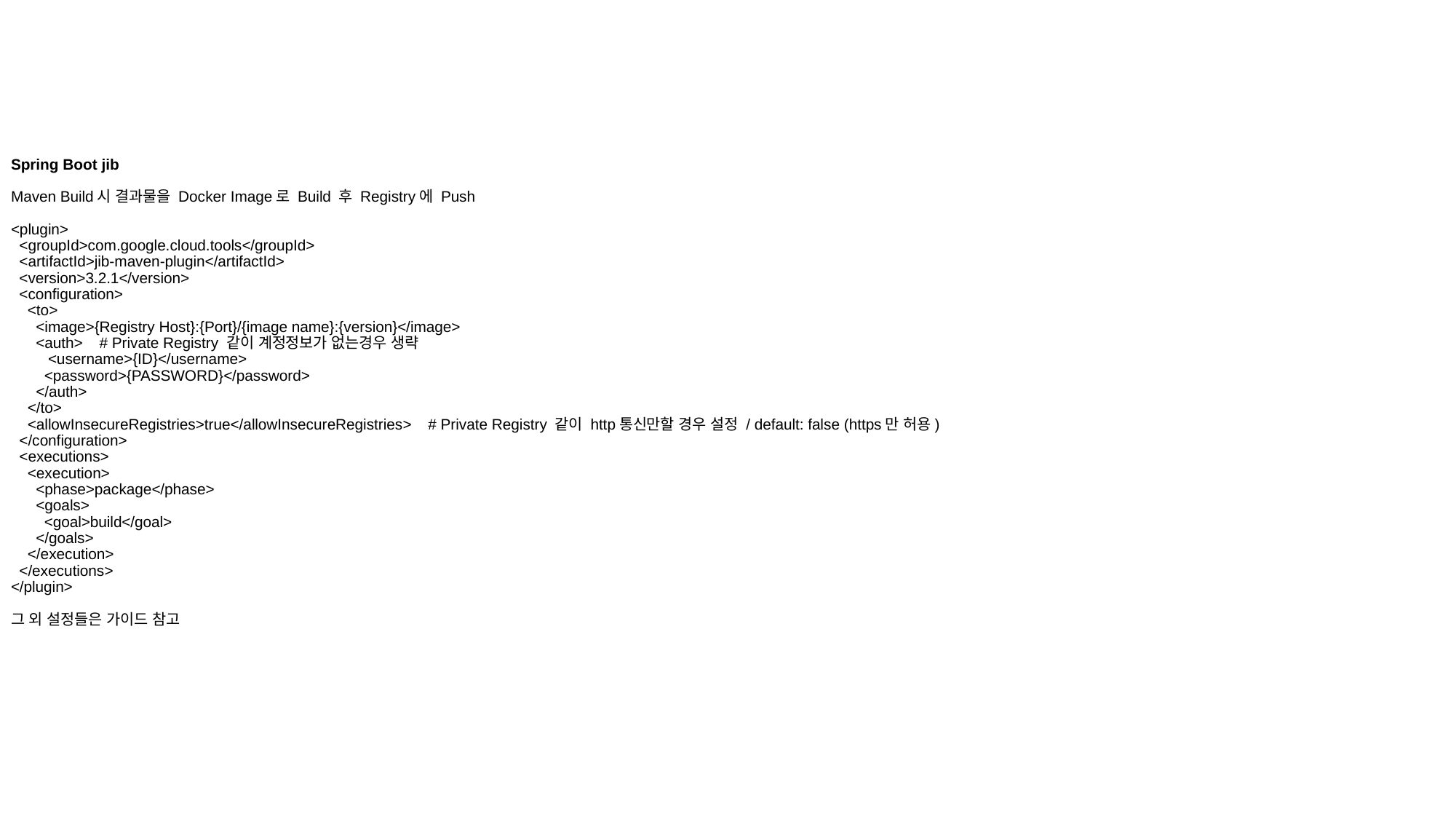

# Spring Boot jib Maven Build시 결과물을 Docker Image로 Build 후 Registry에 Push <plugin> <groupId>com.google.cloud.tools</groupId> <artifactId>jib-maven-plugin</artifactId> <version>3.2.1</version> <configuration> <to> <image>{Registry Host}:{Port}/{image name}:{version}</image> <auth>    # Private Registry 같이 계정정보가 없는경우 생략 <username>{ID}</username> <password>{PASSWORD}</password> </auth> </to> <allowInsecureRegistries>true</allowInsecureRegistries>    # Private Registry 같이 http통신만할 경우 설정 / default: false (https만 허용) </configuration> <executions> <execution> <phase>package</phase> <goals> <goal>build</goal> </goals> </execution> </executions> </plugin> 그 외 설정들은 가이드 참고